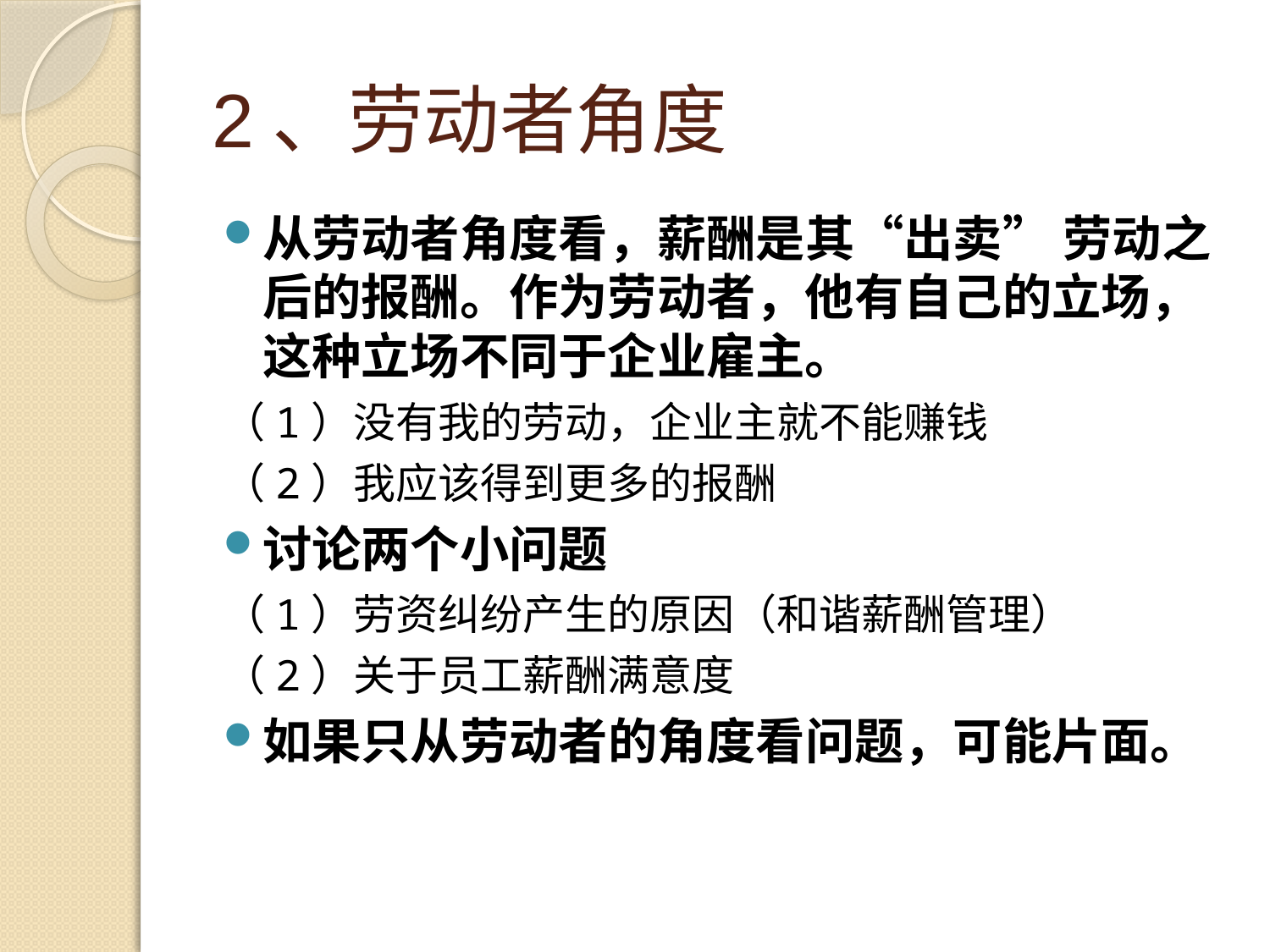

# 2、劳动者角度
从劳动者角度看，薪酬是其“出卖” 劳动之后的报酬。作为劳动者，他有自己的立场，这种立场不同于企业雇主。
（1）没有我的劳动，企业主就不能赚钱
（2）我应该得到更多的报酬
讨论两个小问题
（1）劳资纠纷产生的原因（和谐薪酬管理）
（2）关于员工薪酬满意度
如果只从劳动者的角度看问题，可能片面。
16